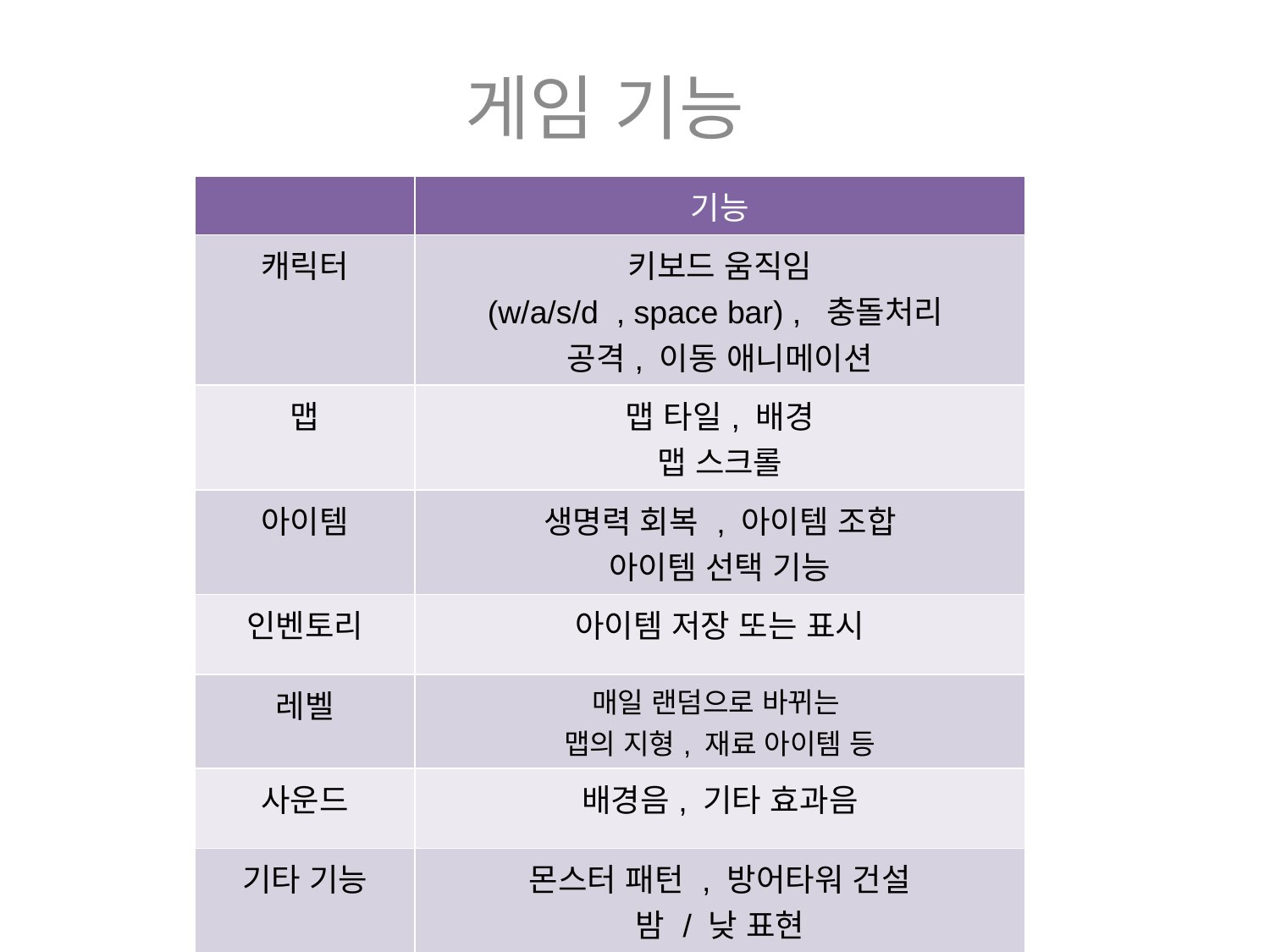

게임 기능

|  | 기능 |
| --- | --- |
| 캐릭터 | 키보드 움직임 (w/a/s/d , space bar) , 충돌처리 공격, 이동 애니메이션 |
| 맵 | 맵 타일, 배경 맵 스크롤 |
| 아이템 | 생명력 회복 , 아이템 조합 아이템 선택 기능 |
| 인벤토리 | 아이템 저장 또는 표시 |
| 레벨 | 매일 랜덤으로 바뀌는 맵의 지형, 재료 아이템 등 |
| 사운드 | 배경음, 기타 효과음 |
| 기타 기능 | 몬스터 패턴 , 방어타워 건설 밤 / 낮 표현 |
#